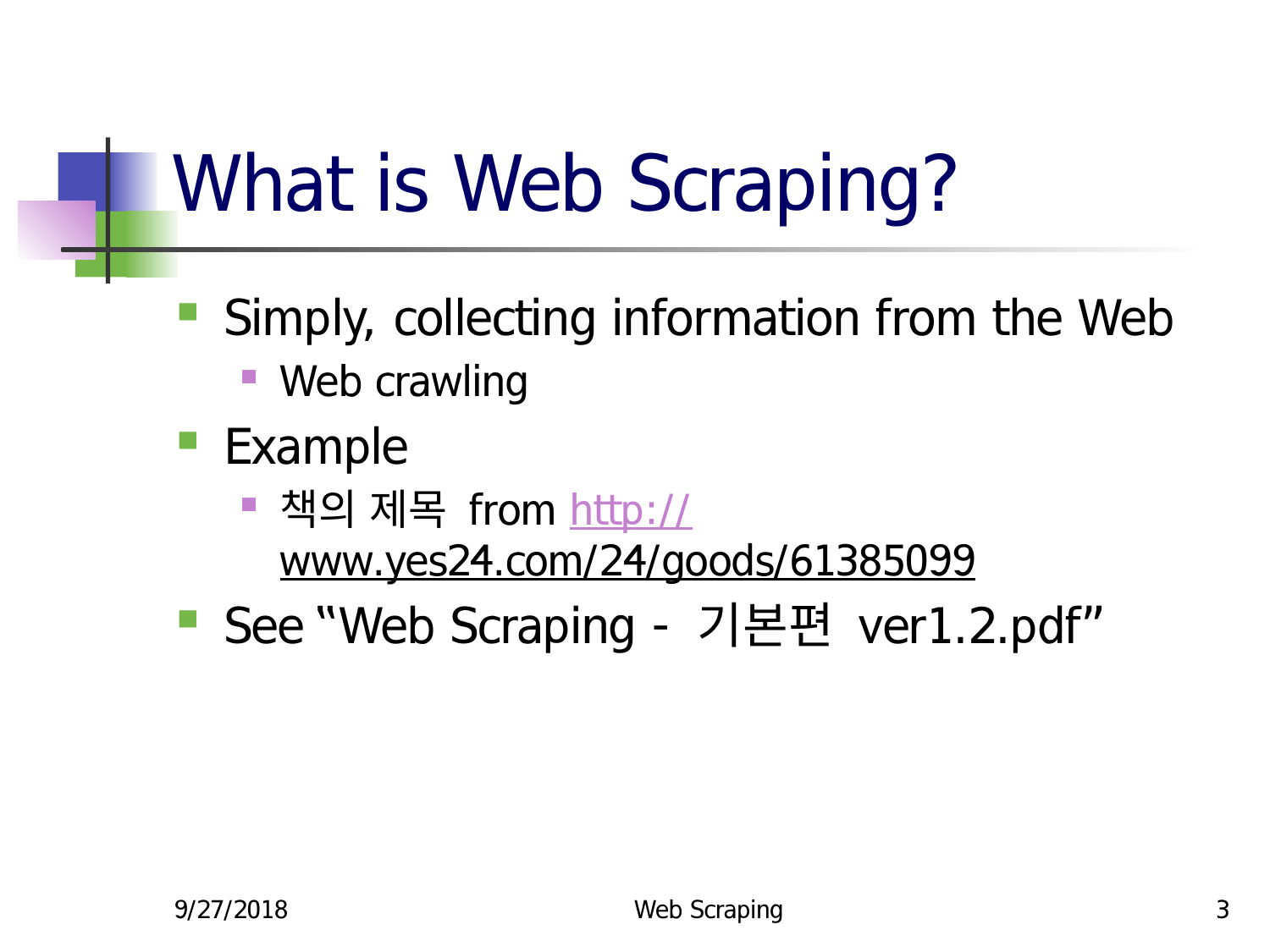

# What is Web Scraping?
Simply, collecting information from the Web
Web crawling
Example
책의 제목 from http://www.yes24.com/24/goods/61385099
See “Web Scraping - 기본편 ver1.2.pdf”
9/27/2018
Web Scraping
3